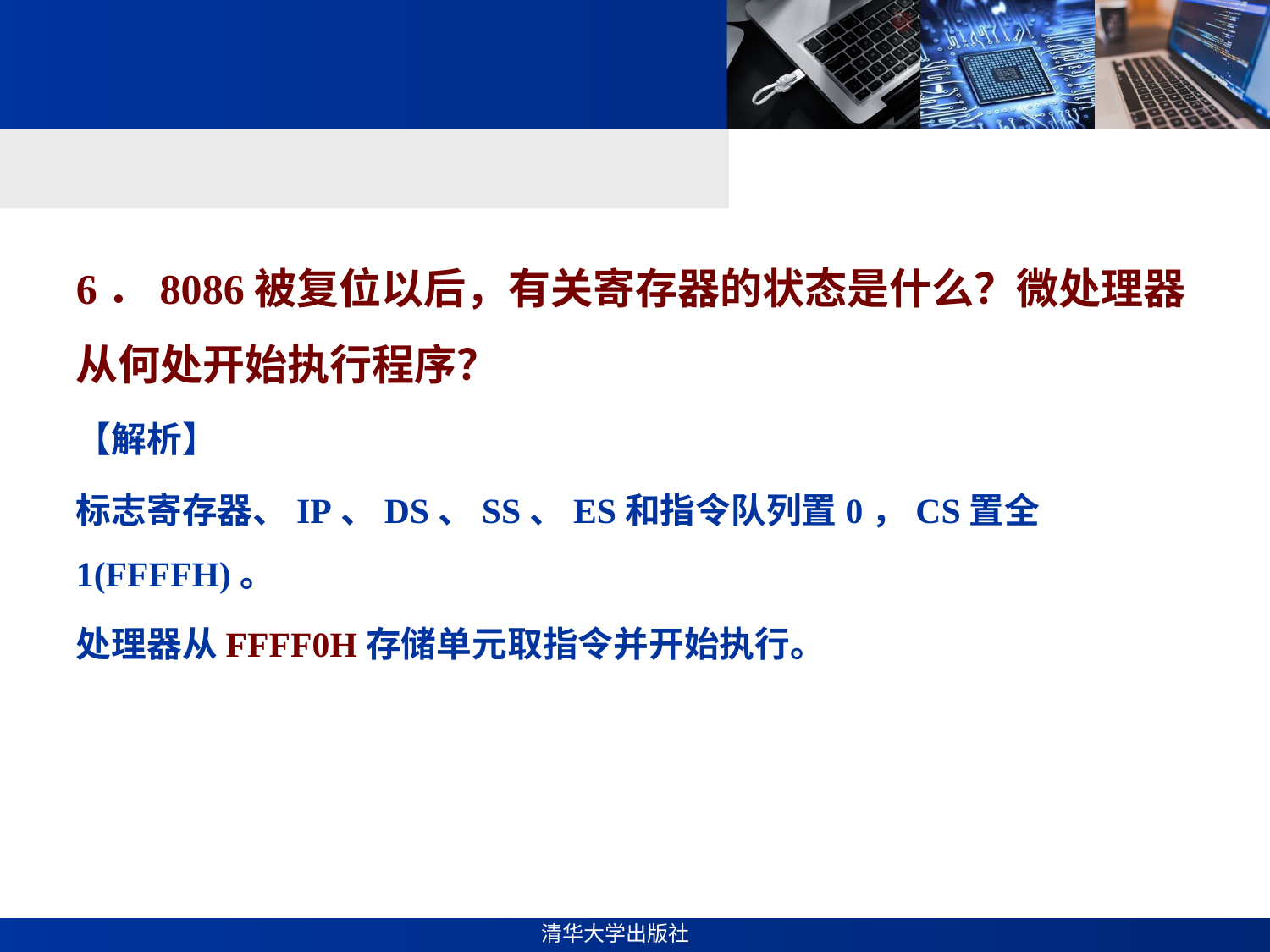

#

6．8086被复位以后，有关寄存器的状态是什么？微处理器从何处开始执行程序？
【解析】
标志寄存器、IP、DS、SS、ES和指令队列置0，CS置全1(FFFFH)。
处理器从FFFF0H存储单元取指令并开始执行。